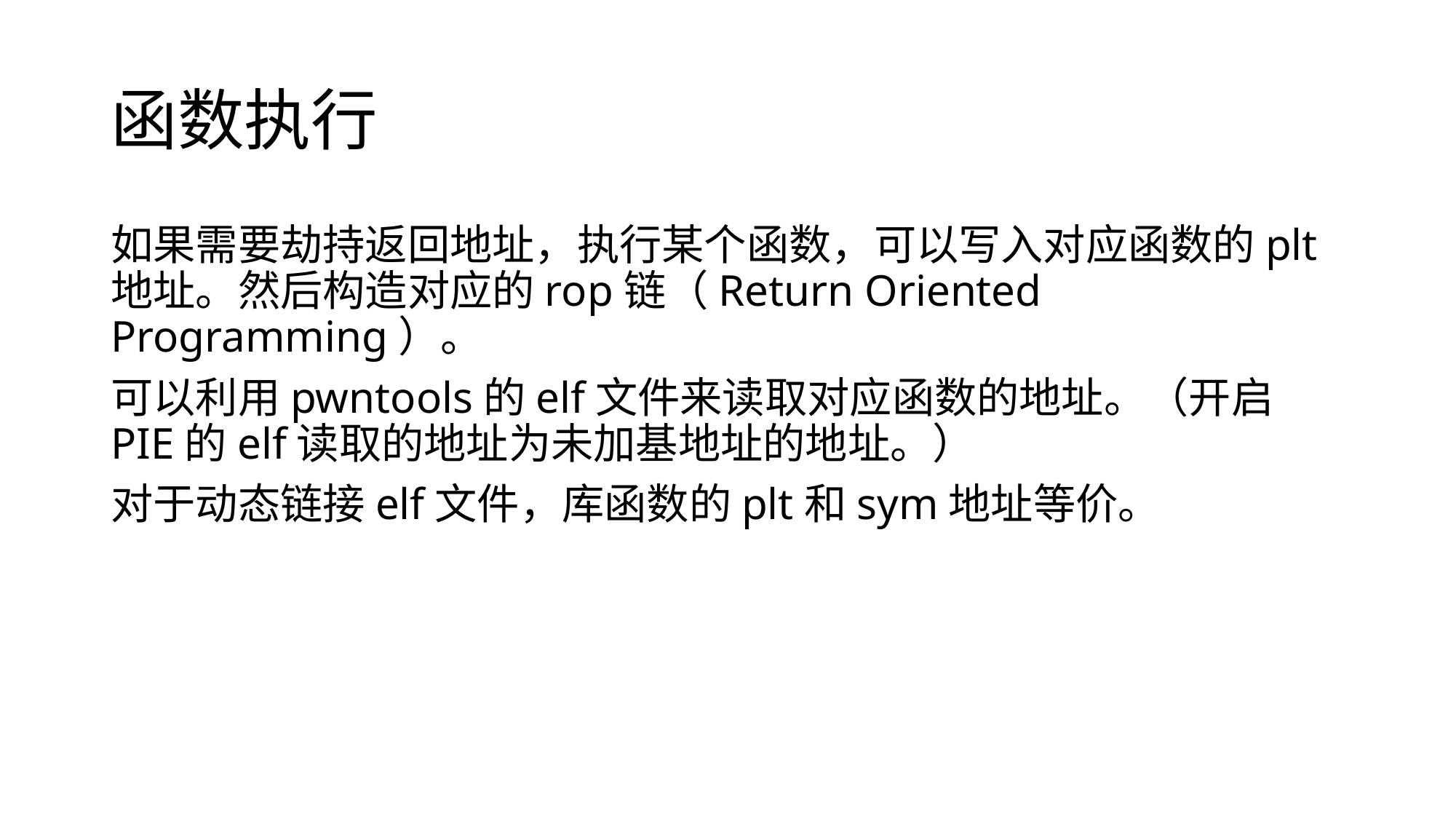

# 函数执行
如果需要劫持返回地址，执行某个函数，可以写入对应函数的plt地址。然后构造对应的rop链（Return Oriented Programming）。
可以利用pwntools的elf文件来读取对应函数的地址。（开启PIE的elf读取的地址为未加基地址的地址。）
对于动态链接elf文件，库函数的plt和sym地址等价。